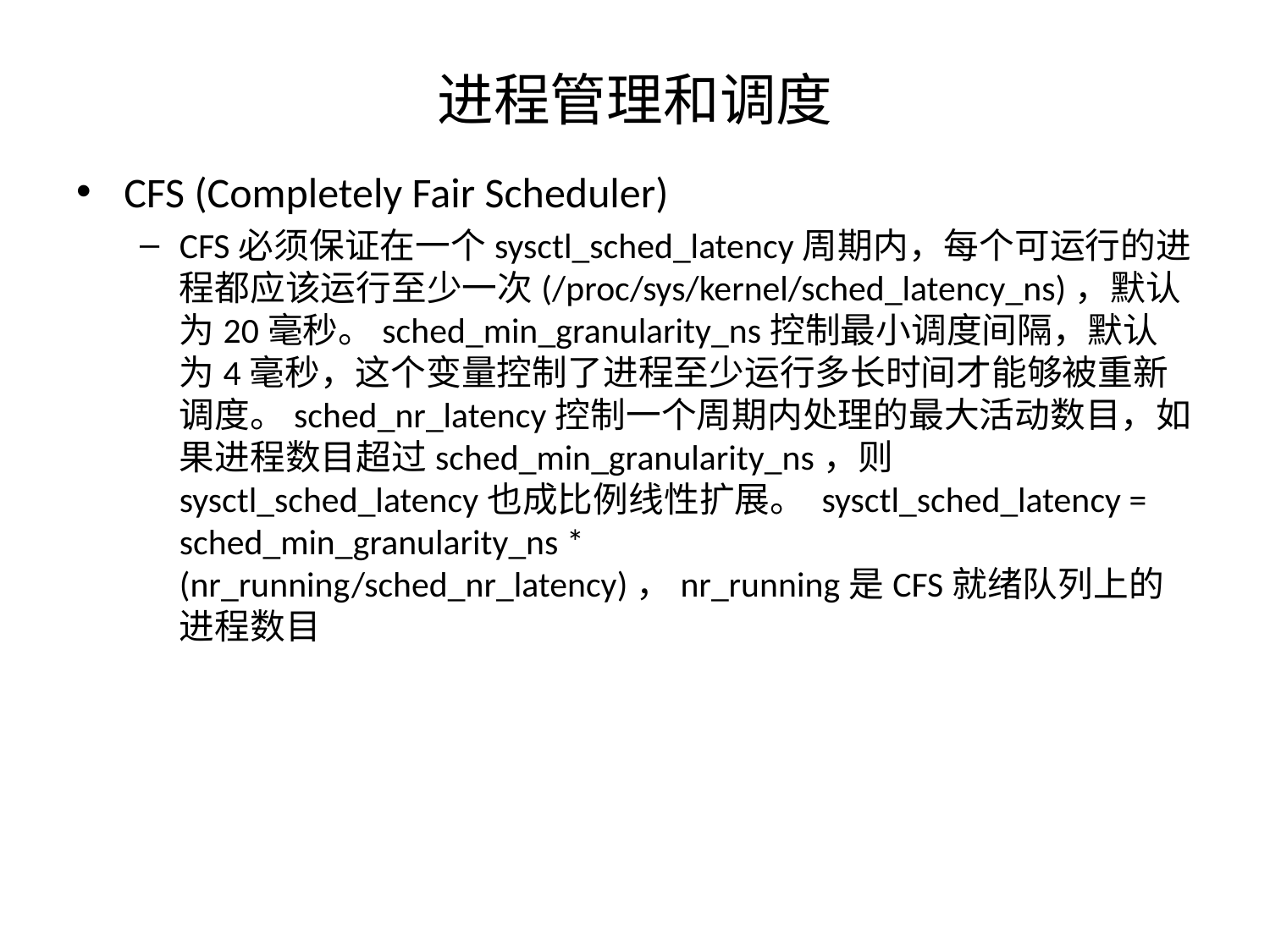

# 进程管理和调度
CFS (Completely Fair Scheduler)
CFS必须保证在一个sysctl_sched_latency周期内，每个可运行的进程都应该运行至少一次(/proc/sys/kernel/sched_latency_ns)，默认为20毫秒。sched_min_granularity_ns控制最小调度间隔，默认为4毫秒，这个变量控制了进程至少运行多长时间才能够被重新调度。sched_nr_latency控制一个周期内处理的最大活动数目，如果进程数目超过sched_min_granularity_ns，则sysctl_sched_latency也成比例线性扩展。 sysctl_sched_latency = sched_min_granularity_ns * (nr_running/sched_nr_latency)，nr_running是CFS就绪队列上的进程数目